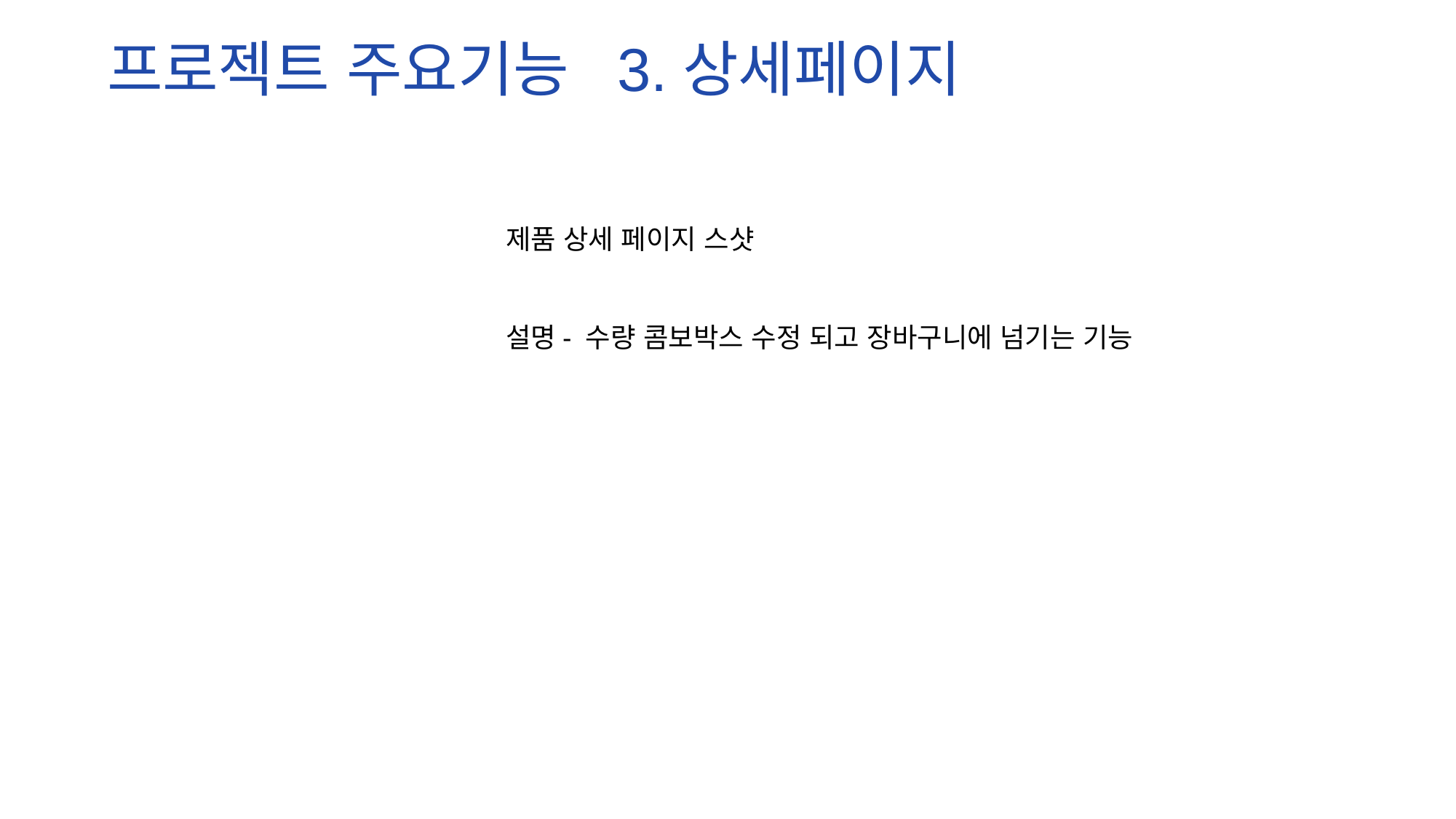

프로젝트 주요기능  3.상세페이지
제품 상세 페이지 스샷

설명- 수량 콤보박스 수정 되고 장바구니에 넘기는 기능